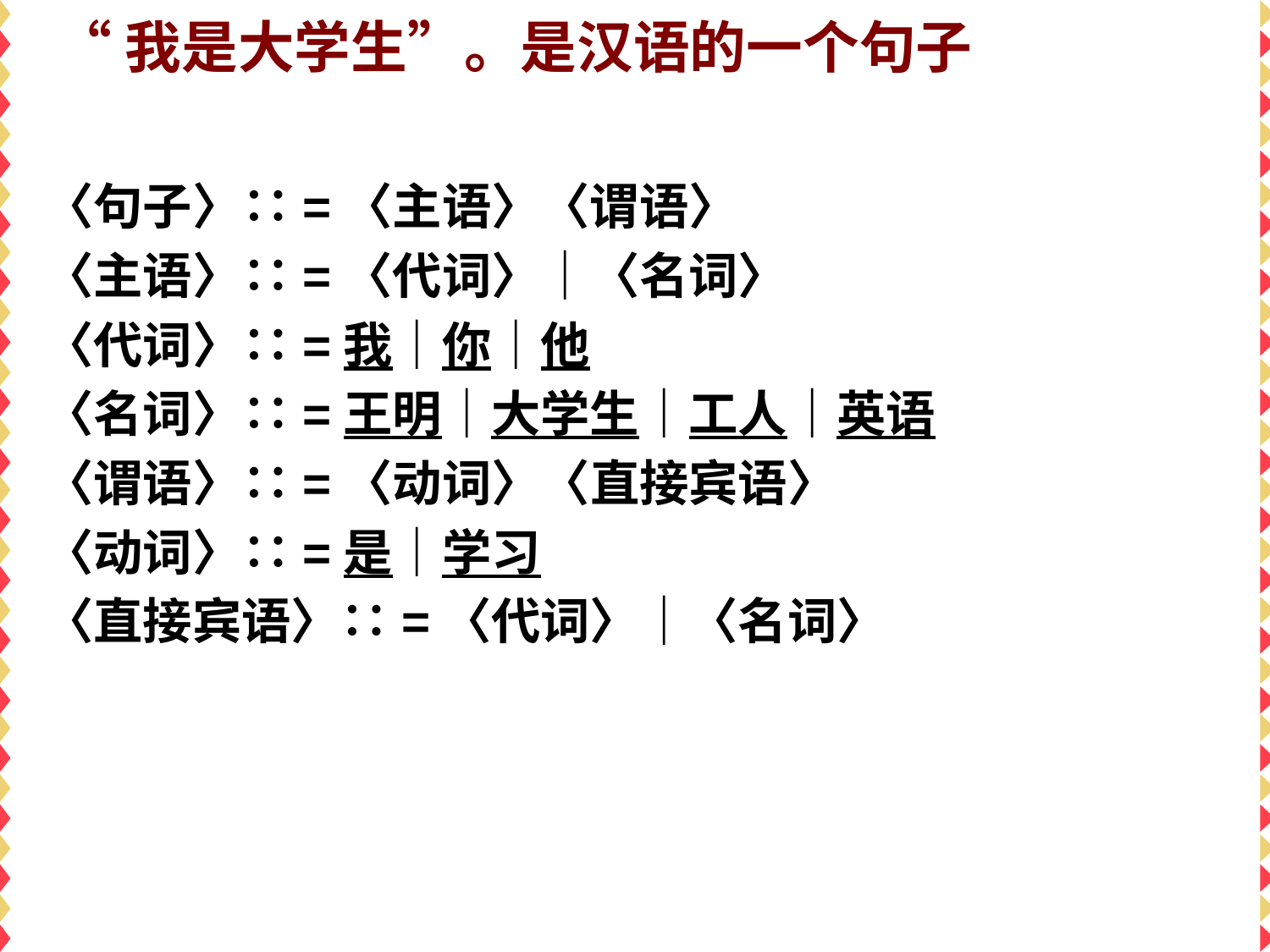

# “我是大学生”。是汉语的一个句子
〈句子〉∷=〈主语〉〈谓语〉
〈主语〉∷=〈代词〉｜〈名词〉
〈代词〉∷=我｜你｜他
〈名词〉∷=王明｜大学生｜工人｜英语
〈谓语〉∷=〈动词〉〈直接宾语〉
〈动词〉∷=是｜学习
〈直接宾语〉∷=〈代词〉｜〈名词〉